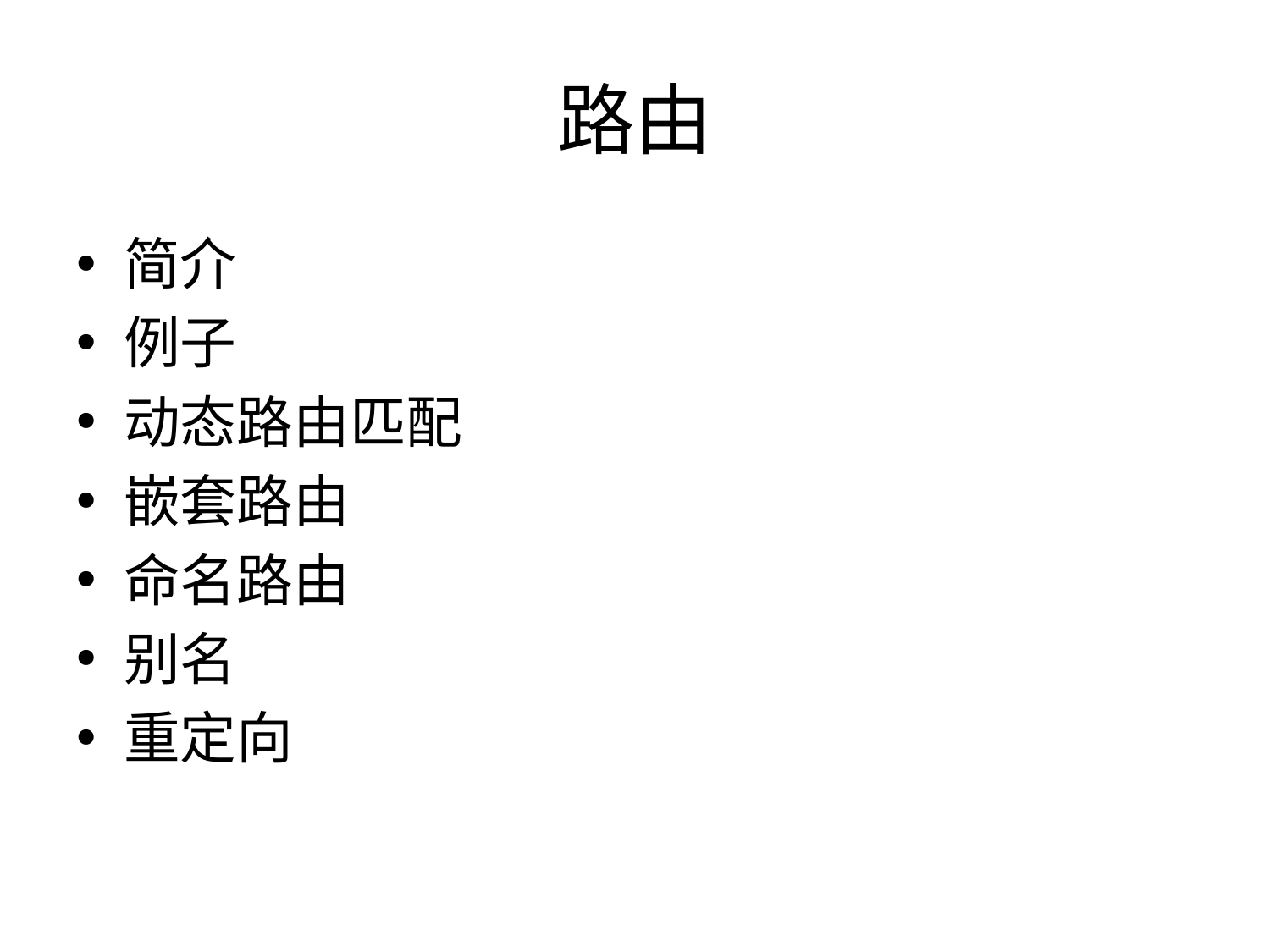

# 路由
简介
例子
动态路由匹配
嵌套路由
命名路由
别名
重定向